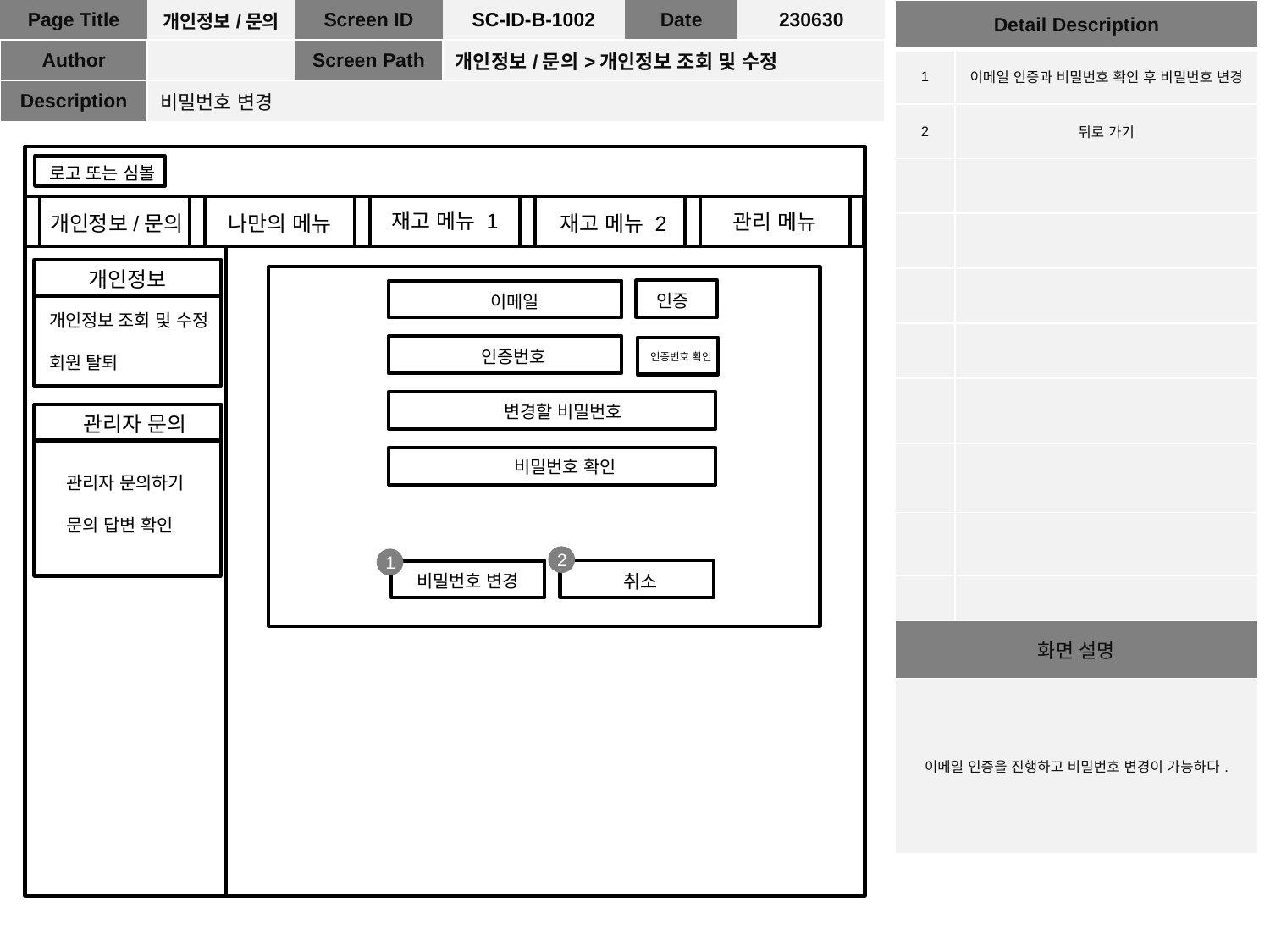

| Page Title | 개인정보/문의 | Screen ID | SC-ID-B-1002 | Date | 230630 |
| --- | --- | --- | --- | --- | --- |
| Author |  | Screen Path | 개인정보/문의>개인정보 조회 및 수정 |  |  |
| Description | 비밀번호 변경 |  |  |  |  |
| Detail Description |  |
| --- | --- |
| 1 | 이메일 인증과 비밀번호 확인 후 비밀번호 변경 |
| 2 | 뒤로 가기 |
|  |  |
|  |  |
|  |  |
|  |  |
|  |  |
|  |  |
|  |  |
|  |  |
| 화면 설명 |  |
| 이메일 인증을 진행하고 비밀번호 변경이 가능하다. |  |

로고 또는 심볼

재고 메뉴 1
관리 메뉴
나만의 메뉴
재고 메뉴 2
개인정보/문의

개인정보

인증
이메일
개인정보 조회 및 수정

회원 탈퇴

인증번호
인증번호 확인

변경할 비밀번호

관리자 문의

비밀번호 확인
3
관리자 문의하기

문의 답변 확인
4
2
1

취소
비밀번호 변경